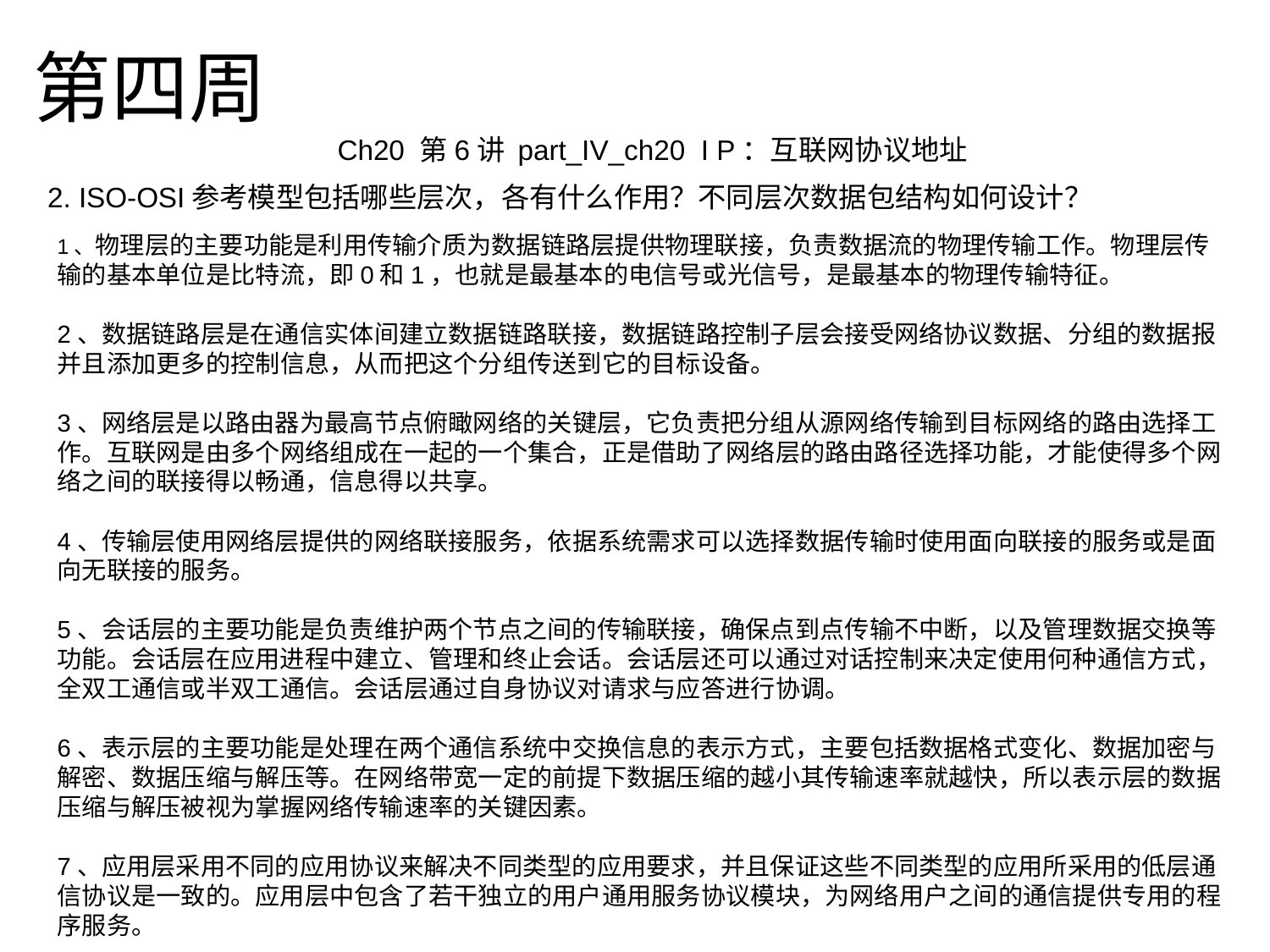

# 第四周
Ch20 第6讲 part_IV_ch20  I P：互联网协议地址
2. ISO-OSI参考模型包括哪些层次，各有什么作用？不同层次数据包结构如何设计？
1、物理层的主要功能是利用传输介质为数据链路层提供物理联接，负责数据流的物理传输工作。物理层传输的基本单位是比特流，即0和1，也就是最基本的电信号或光信号，是最基本的物理传输特征。

2、数据链路层是在通信实体间建立数据链路联接，数据链路控制子层会接受网络协议数据、分组的数据报并且添加更多的控制信息，从而把这个分组传送到它的目标设备。

3、网络层是以路由器为最高节点俯瞰网络的关键层，它负责把分组从源网络传输到目标网络的路由选择工作。互联网是由多个网络组成在一起的一个集合，正是借助了网络层的路由路径选择功能，才能使得多个网络之间的联接得以畅通，信息得以共享。

4、传输层使用网络层提供的网络联接服务，依据系统需求可以选择数据传输时使用面向联接的服务或是面向无联接的服务。

5、会话层的主要功能是负责维护两个节点之间的传输联接，确保点到点传输不中断，以及管理数据交换等功能。会话层在应用进程中建立、管理和终止会话。会话层还可以通过对话控制来决定使用何种通信方式，全双工通信或半双工通信。会话层通过自身协议对请求与应答进行协调。

6、表示层的主要功能是处理在两个通信系统中交换信息的表示方式，主要包括数据格式变化、数据加密与解密、数据压缩与解压等。在网络带宽一定的前提下数据压缩的越小其传输速率就越快，所以表示层的数据压缩与解压被视为掌握网络传输速率的关键因素。

7、应用层采用不同的应用协议来解决不同类型的应用要求，并且保证这些不同类型的应用所采用的低层通信协议是一致的。应用层中包含了若干独立的用户通用服务协议模块，为网络用户之间的通信提供专用的程序服务。